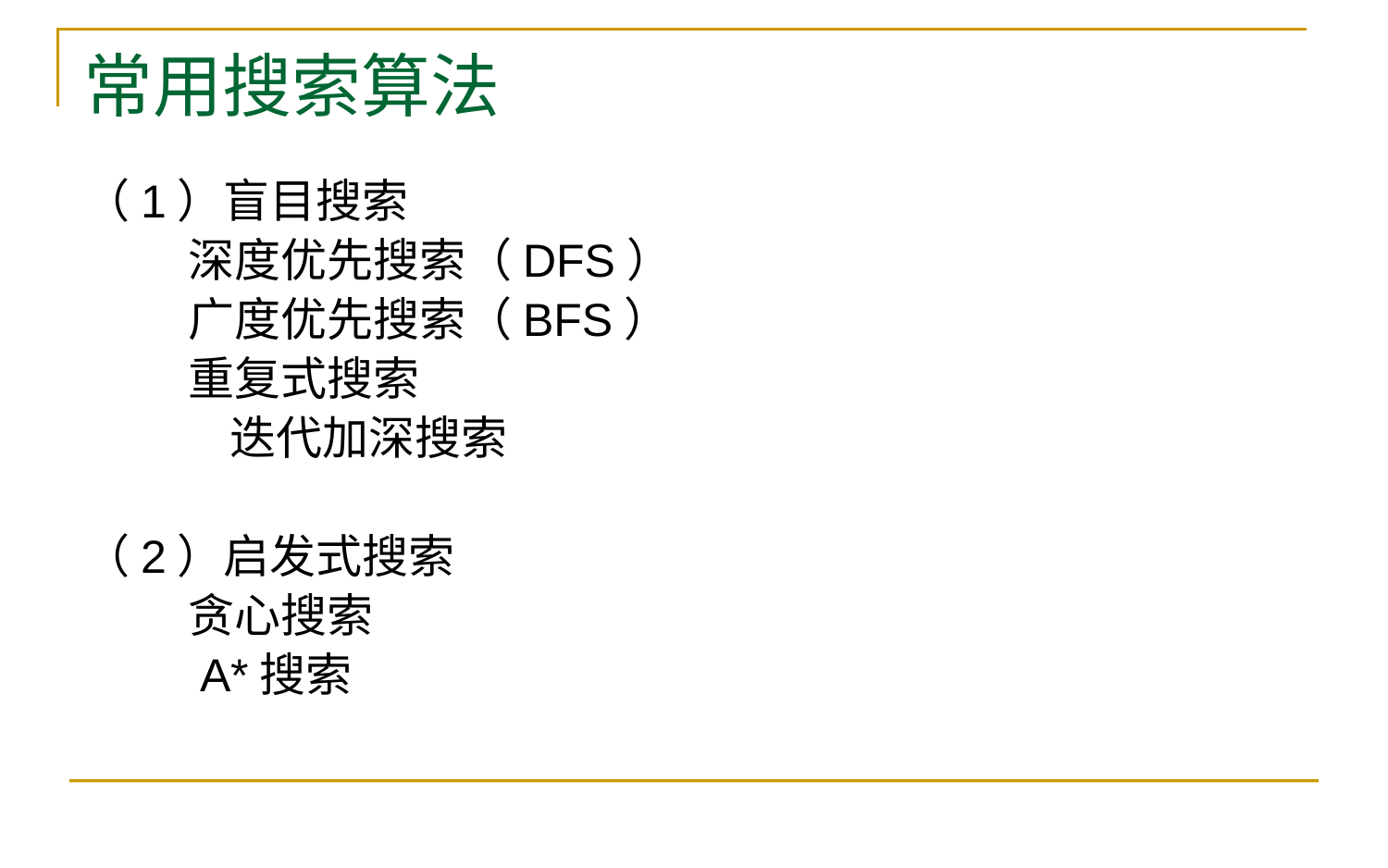

# 常用搜索算法
（1）盲目搜索
         深度优先搜索（DFS）
         广度优先搜索（BFS）
         重复式搜索
             迭代加深搜索

（2）启发式搜索
         贪心搜索
         A*搜索